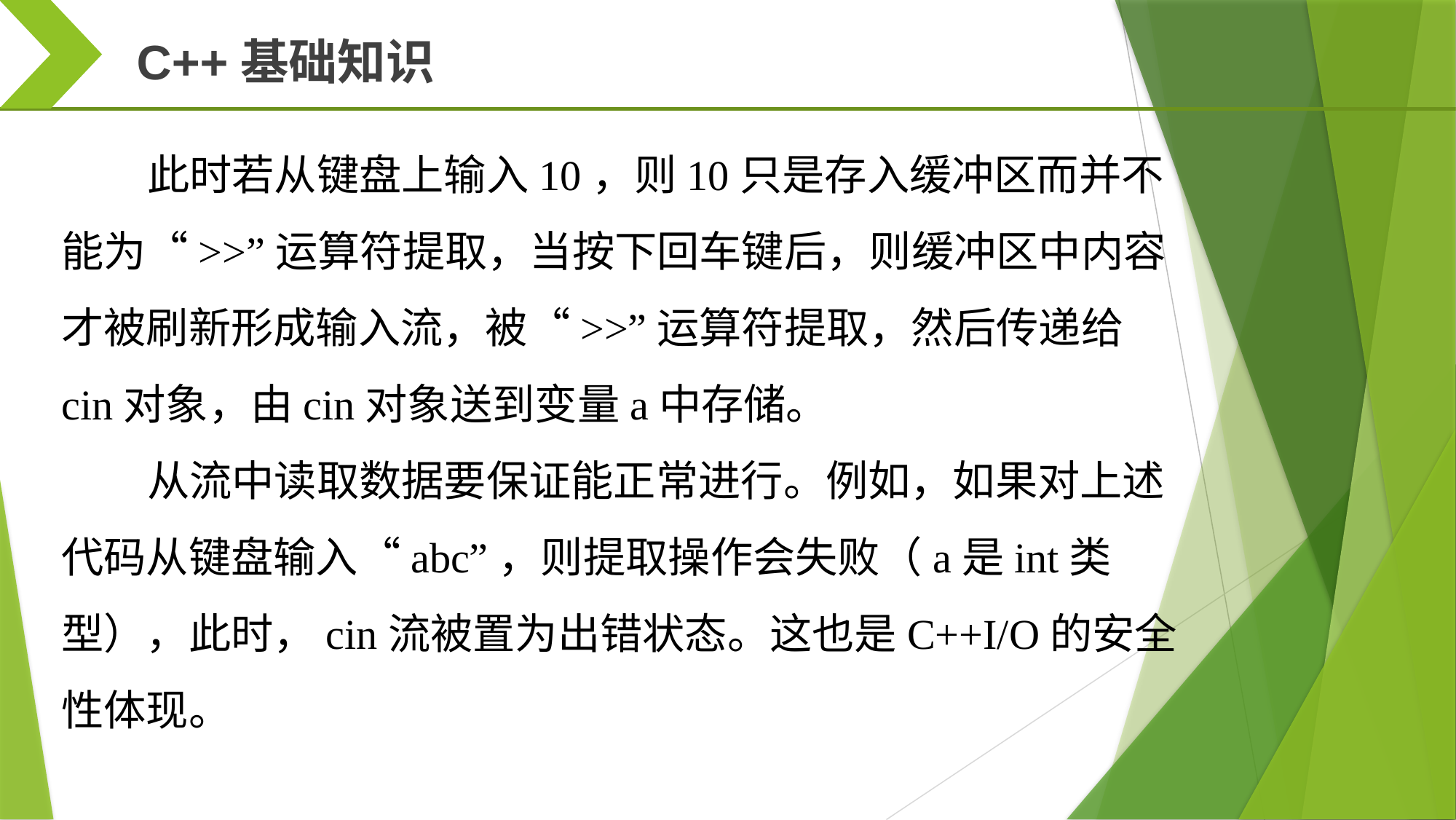

C++基础知识
此时若从键盘上输入10，则10只是存入缓冲区而并不能为“>>”运算符提取，当按下回车键后，则缓冲区中内容才被刷新形成输入流，被“>>”运算符提取，然后传递给cin对象，由cin对象送到变量a中存储。
从流中读取数据要保证能正常进行。例如，如果对上述代码从键盘输入“abc”，则提取操作会失败（a是int类型），此时，cin流被置为出错状态。这也是C++I/O的安全性体现。